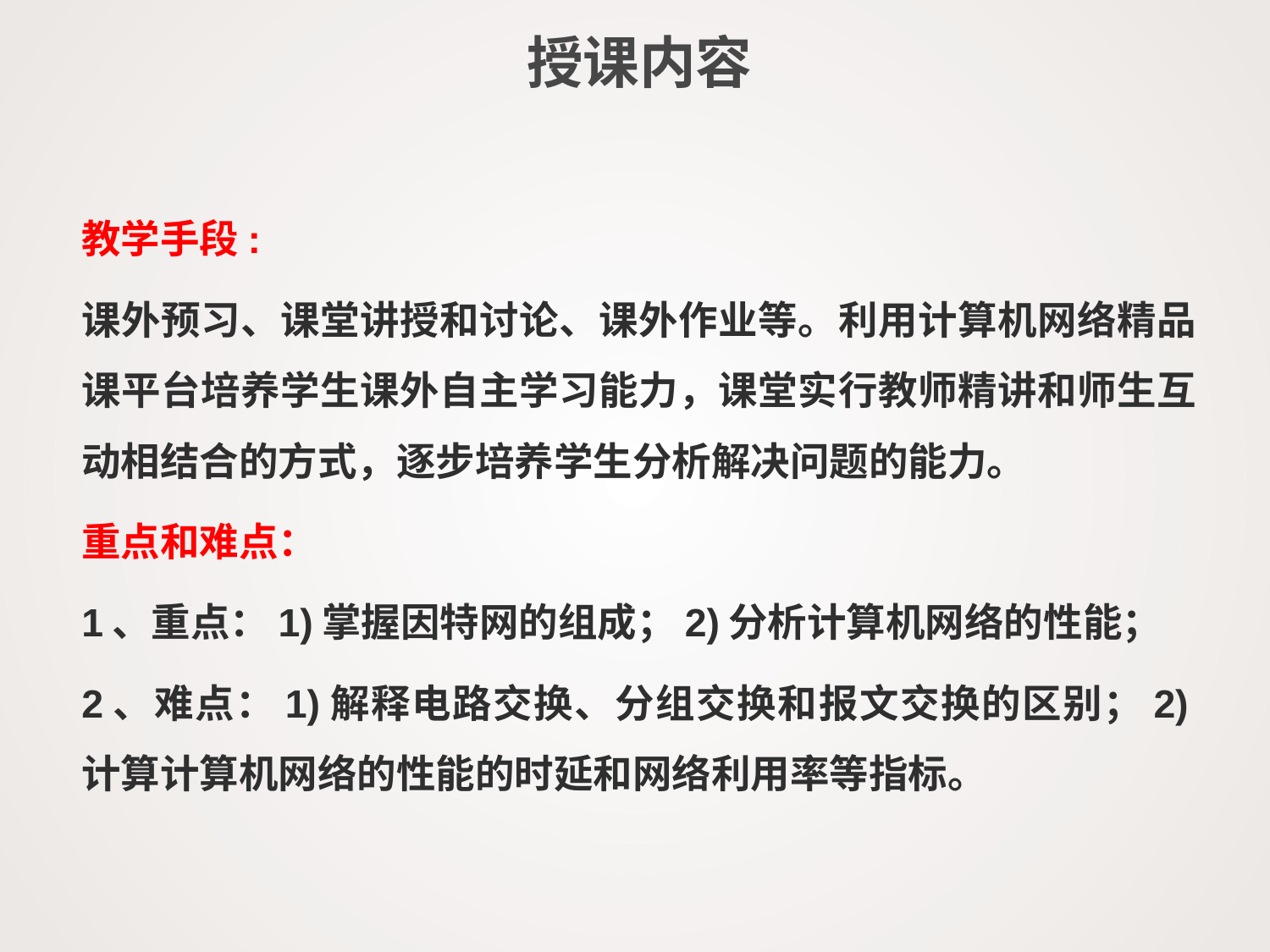

# 授课内容
教学手段:
课外预习、课堂讲授和讨论、课外作业等。利用计算机网络精品课平台培养学生课外自主学习能力，课堂实行教师精讲和师生互动相结合的方式，逐步培养学生分析解决问题的能力。
重点和难点：
1、重点：1)掌握因特网的组成；2)分析计算机网络的性能；
2、难点：1)解释电路交换、分组交换和报文交换的区别；2)计算计算机网络的性能的时延和网络利用率等指标。